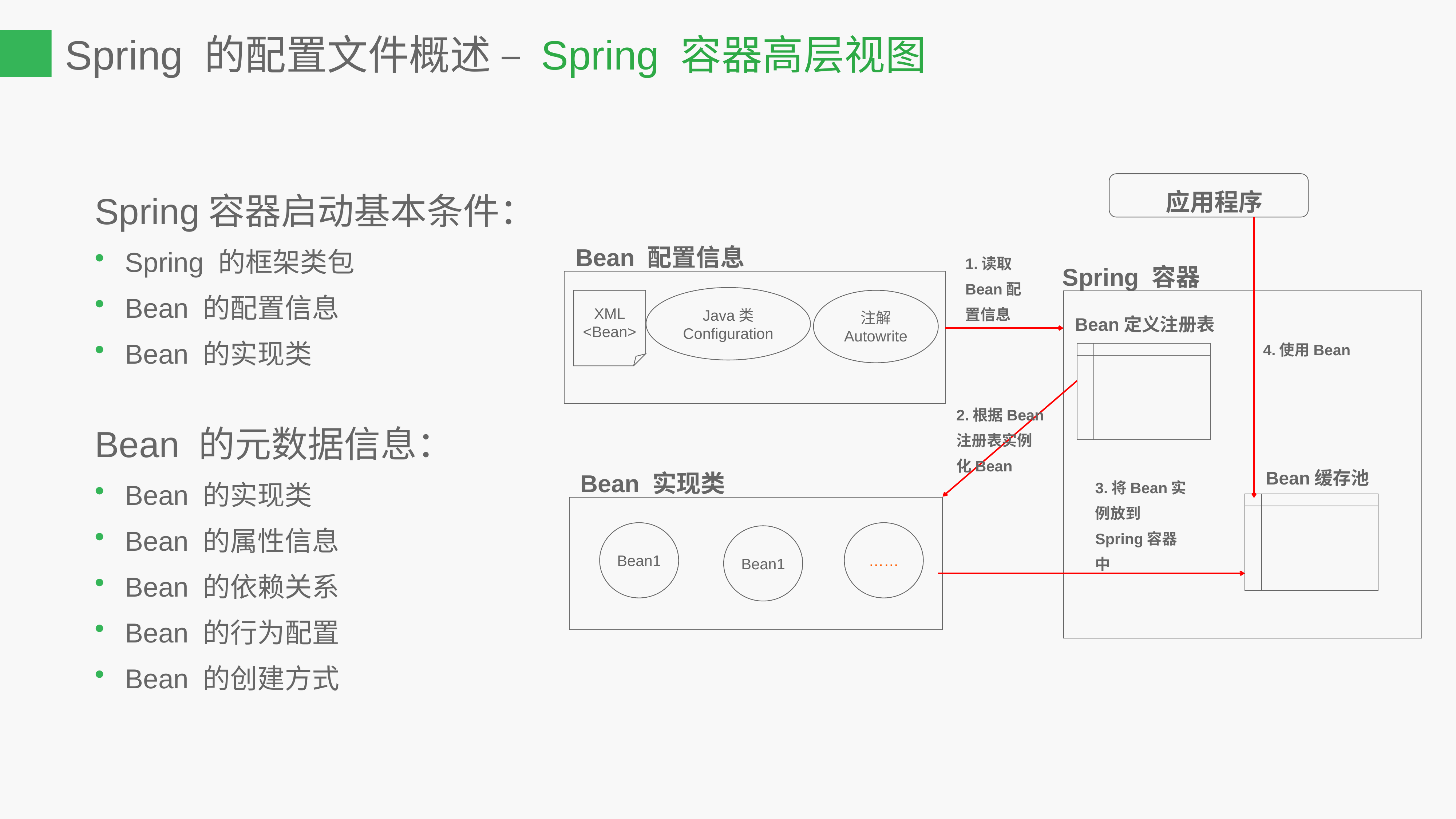

Spring 的配置文件概述 – Spring 容器高层视图

Spring容器启动基本条件：
Spring 的框架类包
Bean 的配置信息
Bean 的实现类

应用程序
Bean 配置信息
1.读取
Bean配
置信息
Spring 容器

Java类
Configuration
XML
<Bean>
注解
Autowrite

Bean定义注册表
4.使用Bean

2.根据Bean注册表实例
化Bean
Bean 的元数据信息：
Bean 的实现类
Bean 的属性信息
Bean 的依赖关系
Bean 的行为配置
Bean 的创建方式
Bean 实现类
Bean缓存池
3.将Bean实例放到Spring容器中

Bean1
……
Bean1